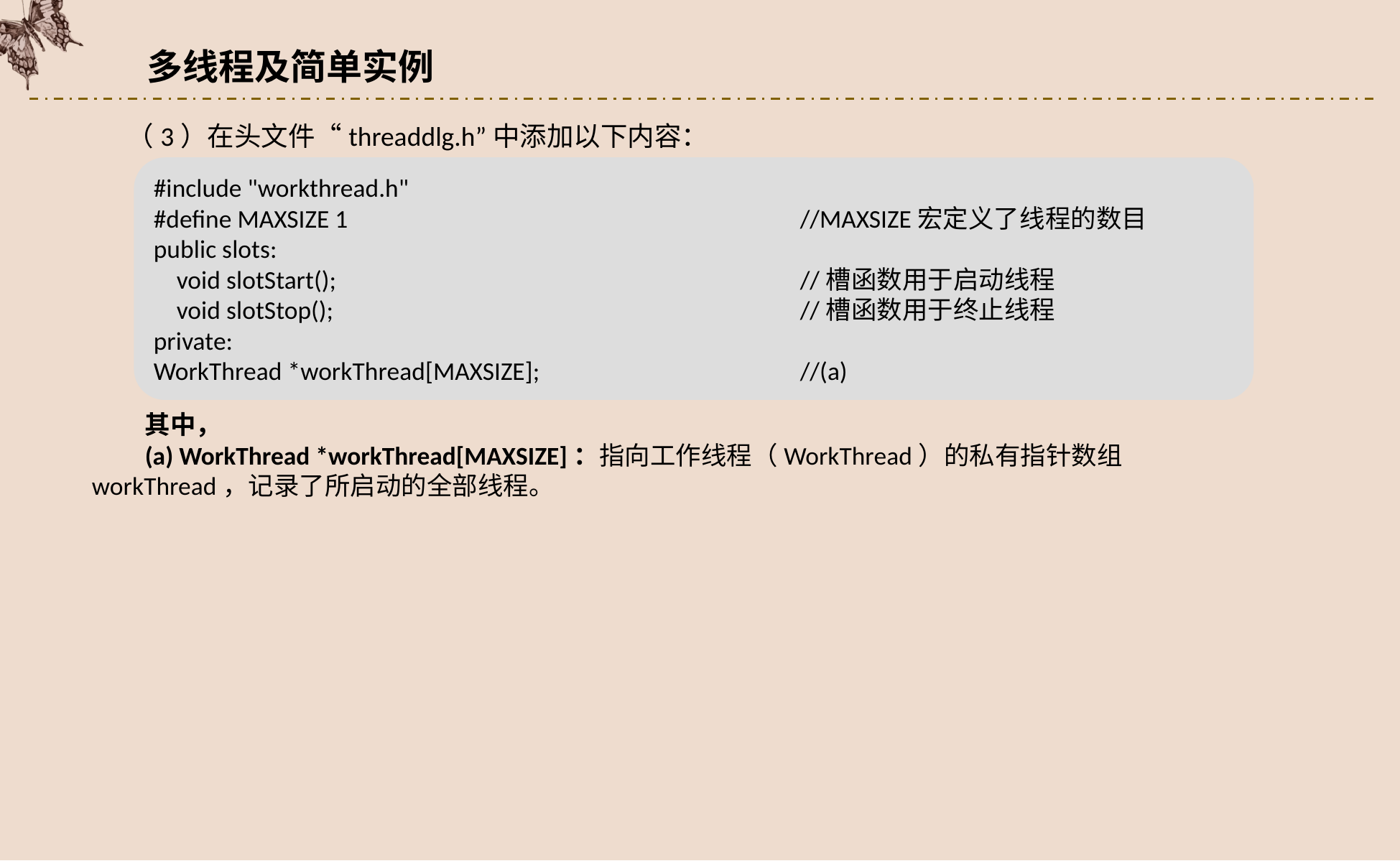

多线程及简单实例
（3）在头文件“threaddlg.h”中添加以下内容：
#include "workthread.h"
#define MAXSIZE 1					//MAXSIZE宏定义了线程的数目
public slots:
    void slotStart();					//槽函数用于启动线程
    void slotStop();					//槽函数用于终止线程
private:
WorkThread *workThread[MAXSIZE];			//(a)
其中，
(a) WorkThread *workThread[MAXSIZE]：指向工作线程（WorkThread）的私有指针数组workThread，记录了所启动的全部线程。